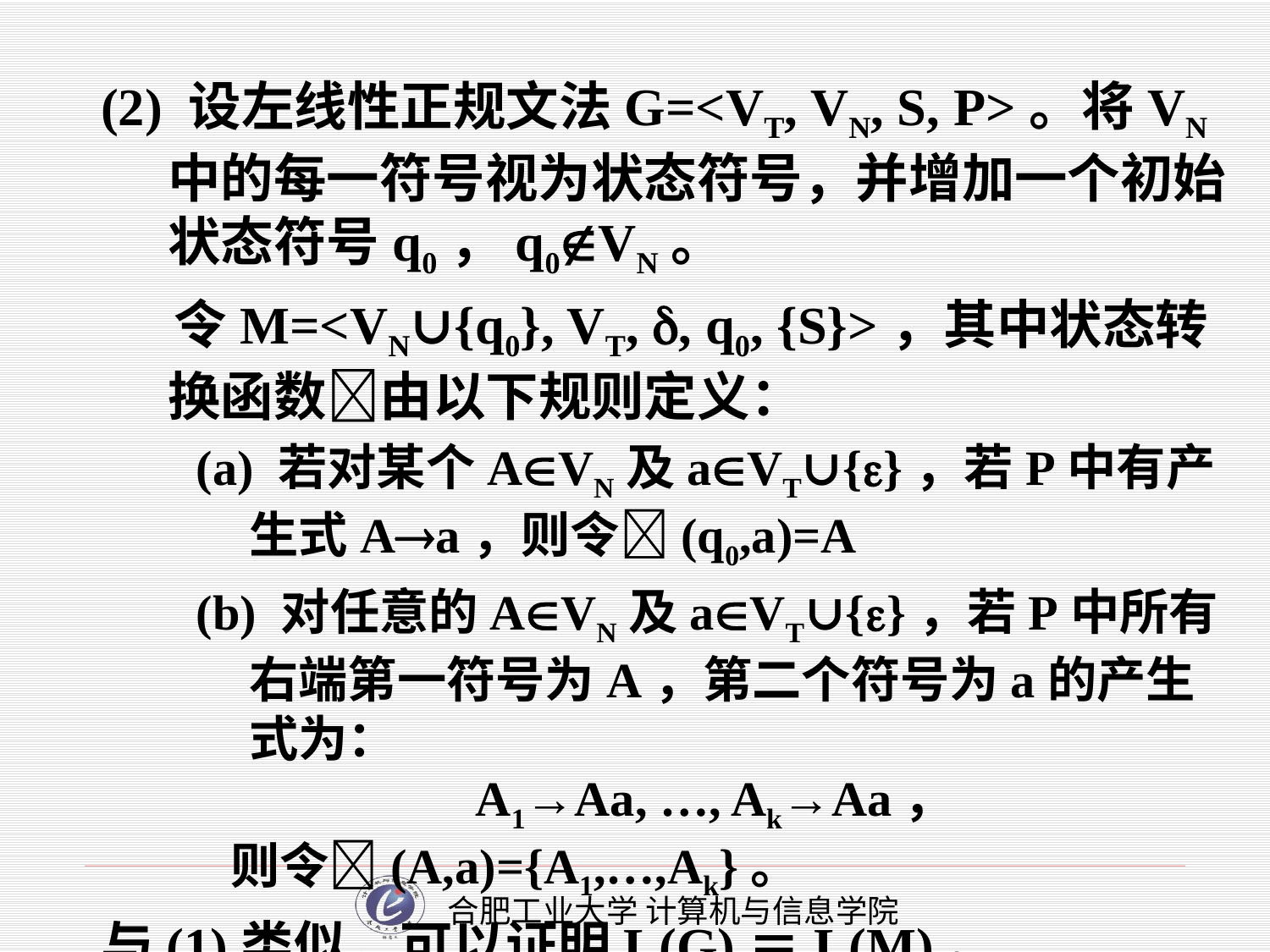

(2) 设左线性正规文法G=<VT, VN, S, P>。将VN中的每一符号视为状态符号，并增加一个初始状态符号q0，q0∉VN。
     令M=<VN∪{q0}, VT, δ, q0, {S}>，其中状态转换函数δ由以下规则定义：
(a) 若对某个A∈VN及a∈VT∪{ε}，若P中有产生式A→a，则令δ(q0,a)=A
(b) 对任意的A∈VN及a∈VT∪{ε}，若P中所有右端第一符号为A，第二个符号为a的产生式为：
A1→Aa, …, Ak→Aa，
  则令δ(A,a)={A1,…,Ak}。
与(1)类似，可以证明L(G)＝L(M)。
65